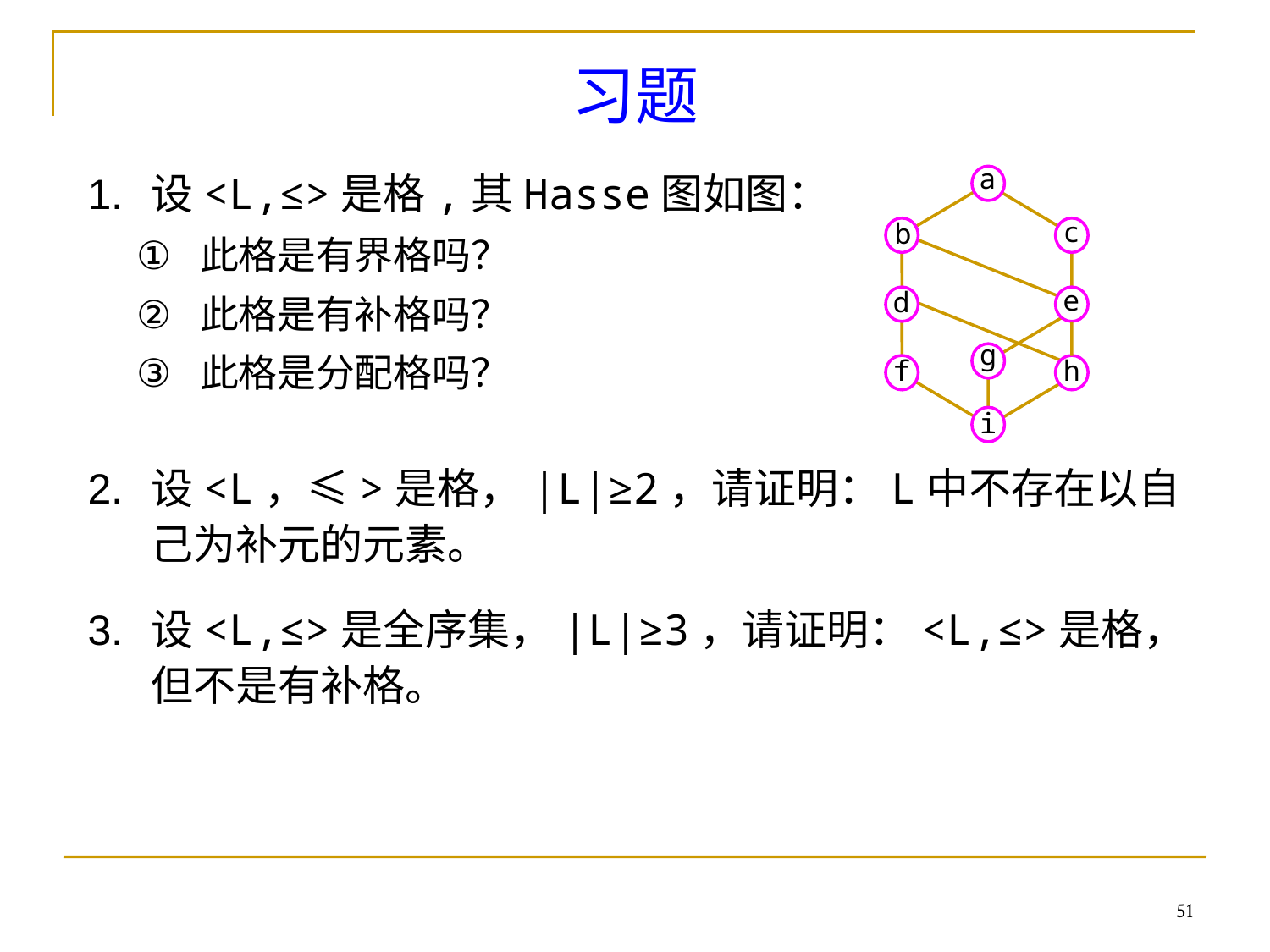

# 习题
设<L,≤>是格,其Hasse图如图：
此格是有界格吗？
此格是有补格吗？
此格是分配格吗？
设<L，≤>是格，|L|≥2，请证明：L中不存在以自己为补元的元素。
设<L,≤>是全序集，|L|≥3，请证明：<L,≤>是格，但不是有补格。

a

b
c

d
e

g
f
h

i

51